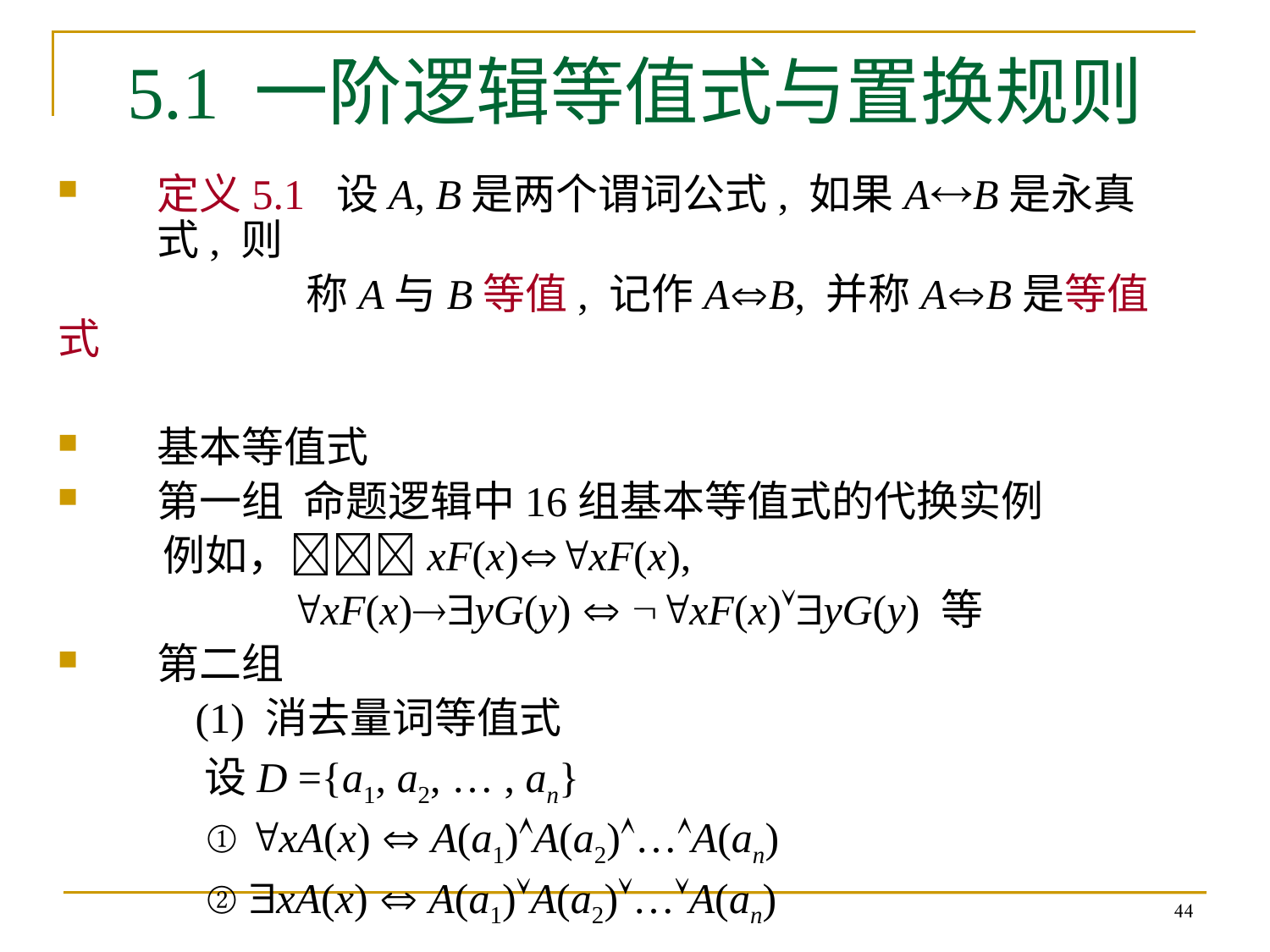

# 5.1 一阶逻辑等值式与置换规则
定义5.1  设A, B是两个谓词公式, 如果A↔B是永真式, 则
                         称A与B等值, 记作A⇔B, 并称A⇔B是等值式

基本等值式
第一组  命题逻辑中16组基本等值式的代换实例
          例如，¬¬∀xF(x)⇔∀xF(x),
                      ∀xF(x)→∃yG(y) ⇔ ¬∀xF(x)∨∃yG(y) 等
第二组
  	 (1) 消去量词等值式
       	 设D ={a1, a2, … , an}
     	  ① ∀xA(x) ⇔ A(a1)∧A(a2)∧…∧A(an)
     	  ② ∃xA(x) ⇔ A(a1)∨A(a2)∨…∨A(an)
44